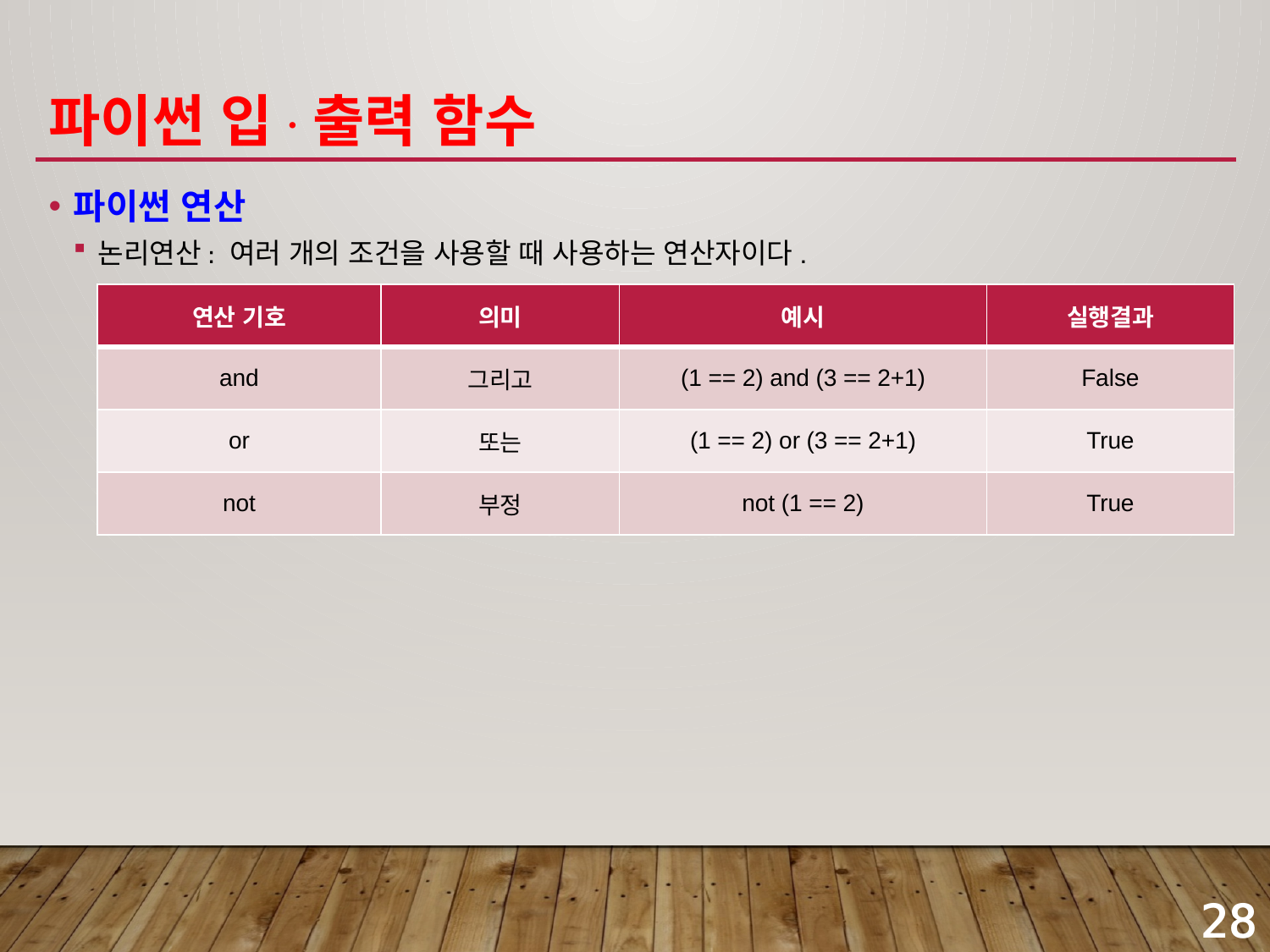

# 파이썬 입·출력 함수
파이썬 연산
논리연산: 여러 개의 조건을 사용할 때 사용하는 연산자이다.
| 연산 기호 | 의미 | 예시 | 실행결과 |
| --- | --- | --- | --- |
| and | 그리고 | (1 == 2) and (3 == 2+1) | False |
| or | 또는 | (1 == 2) or (3 == 2+1) | True |
| not | 부정 | not (1 == 2) | True |